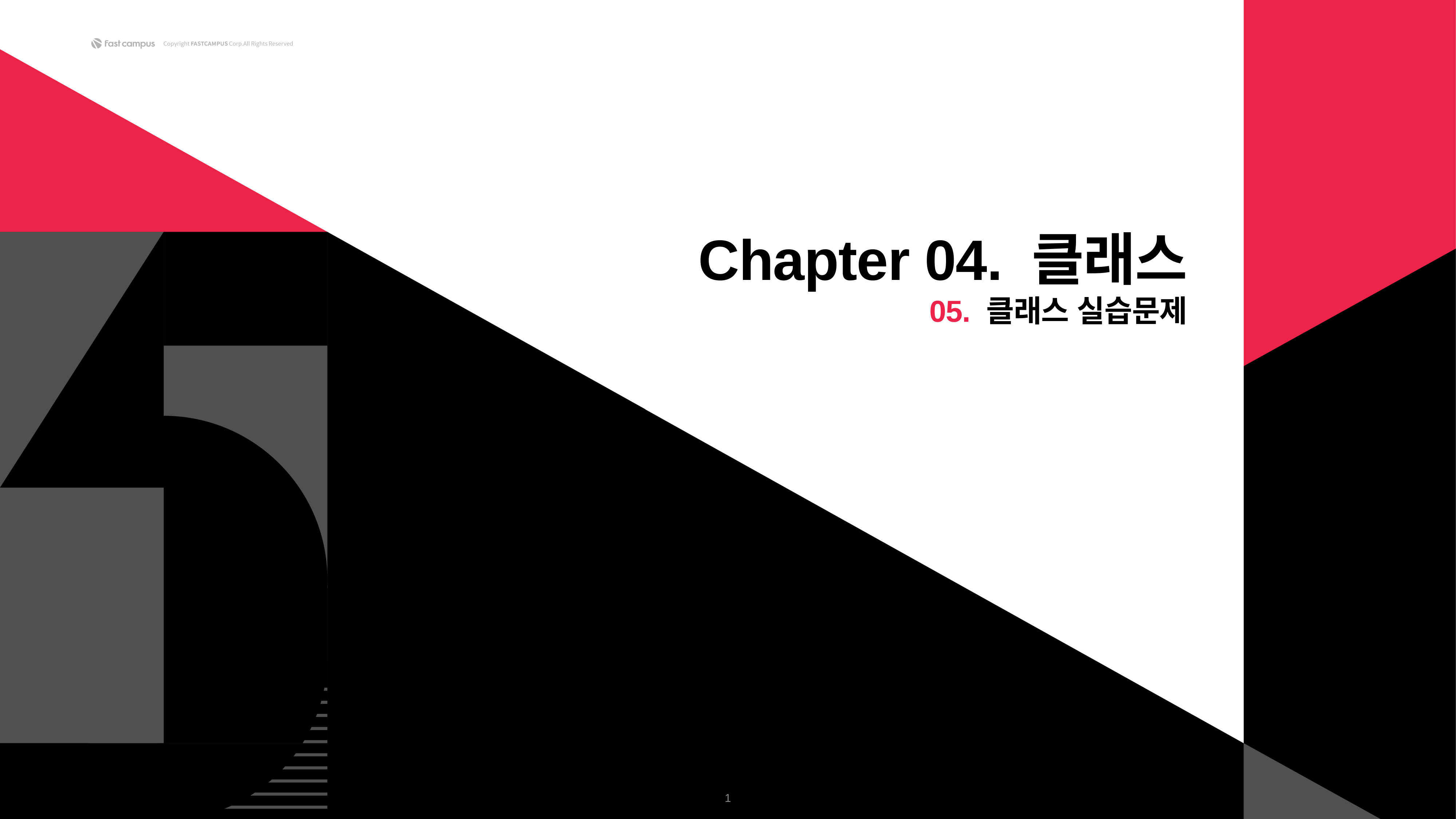

Chapter 04. 클래스
05. 클래스 실습문제
1